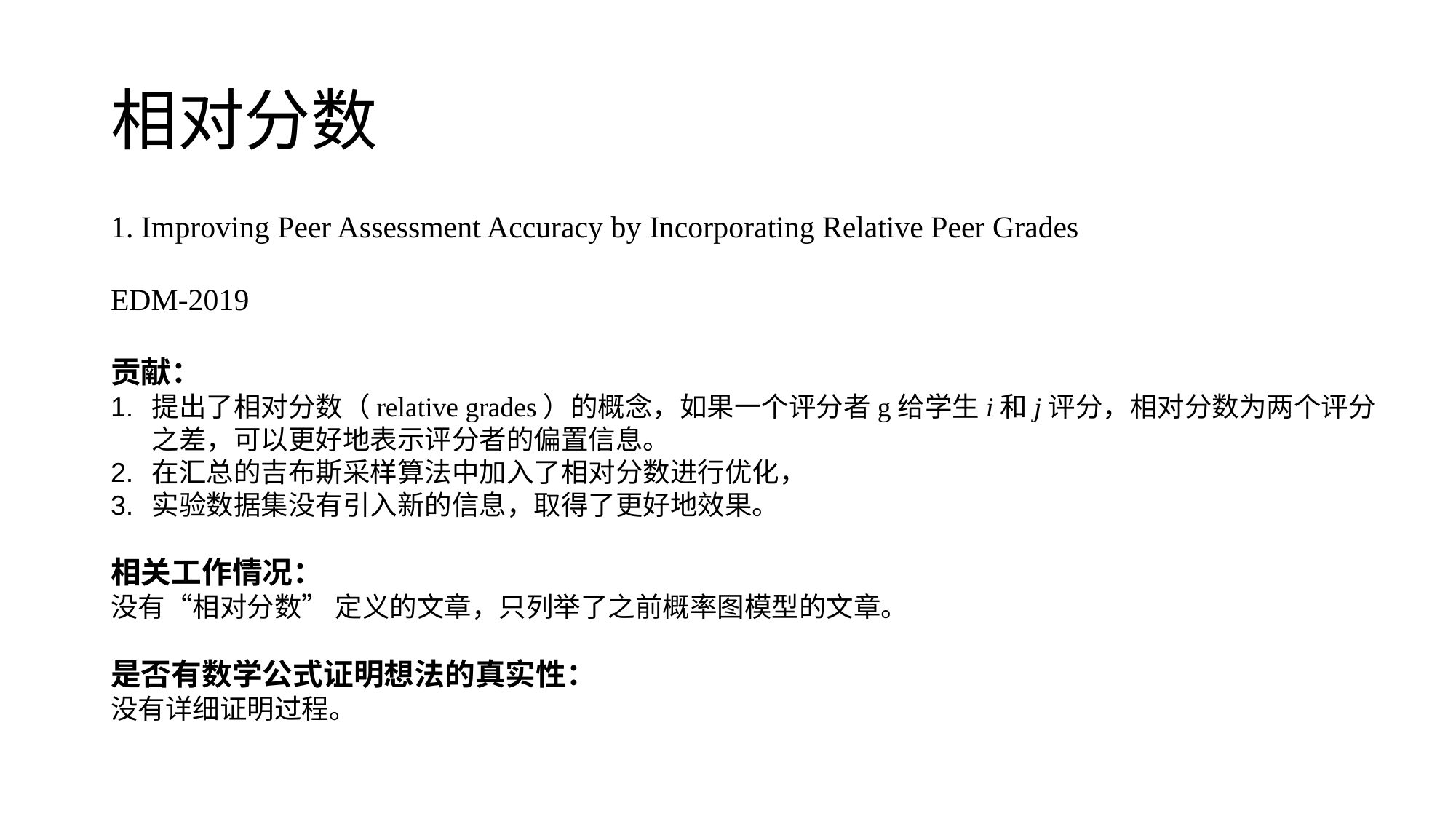

# 相对分数
1. Improving Peer Assessment Accuracy by Incorporating Relative Peer Grades

EDM-2019

贡献：
提出了相对分数（relative grades）的概念，如果一个评分者g给学生i和j评分，相对分数为两个评分之差，可以更好地表示评分者的偏置信息。
在汇总的吉布斯采样算法中加入了相对分数进行优化，
实验数据集没有引入新的信息，取得了更好地效果。

相关工作情况：
没有“相对分数” 定义的文章，只列举了之前概率图模型的文章。

是否有数学公式证明想法的真实性：
没有详细证明过程。